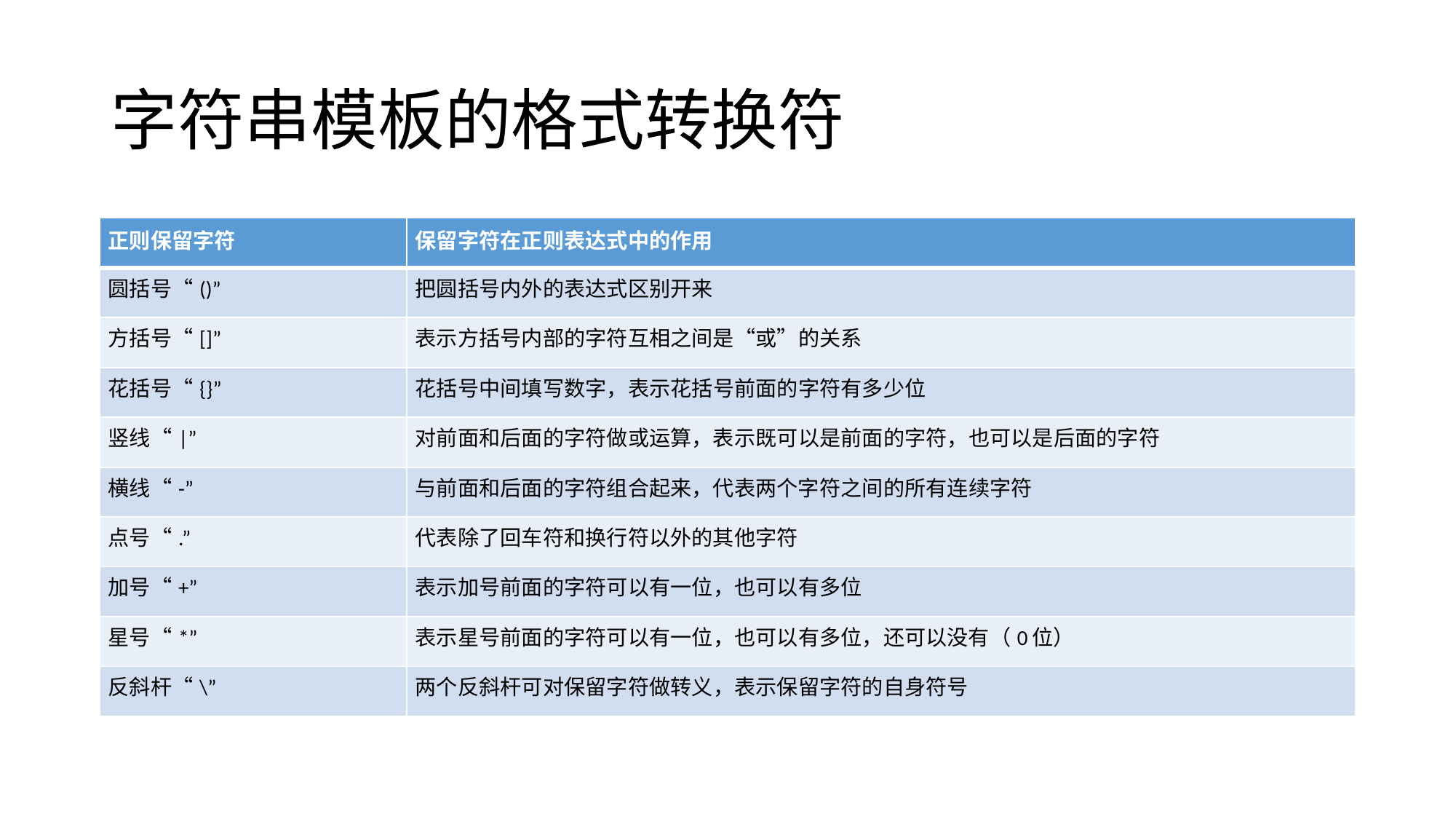

# 字符串模板的格式转换符

| 正则保留字符 | 保留字符在正则表达式中的作用 |
| --- | --- |
| 圆括号“()” | 把圆括号内外的表达式区别开来 |
| 方括号“[]” | 表示方括号内部的字符互相之间是“或”的关系 |
| 花括号“{}” | 花括号中间填写数字，表示花括号前面的字符有多少位 |
| 竖线“|” | 对前面和后面的字符做或运算，表示既可以是前面的字符，也可以是后面的字符 |
| 横线“-” | 与前面和后面的字符组合起来，代表两个字符之间的所有连续字符 |
| 点号“.” | 代表除了回车符和换行符以外的其他字符 |
| 加号“+” | 表示加号前面的字符可以有一位，也可以有多位 |
| 星号“\*” | 表示星号前面的字符可以有一位，也可以有多位，还可以没有（0位） |
| 反斜杆“\” | 两个反斜杆可对保留字符做转义，表示保留字符的自身符号 |